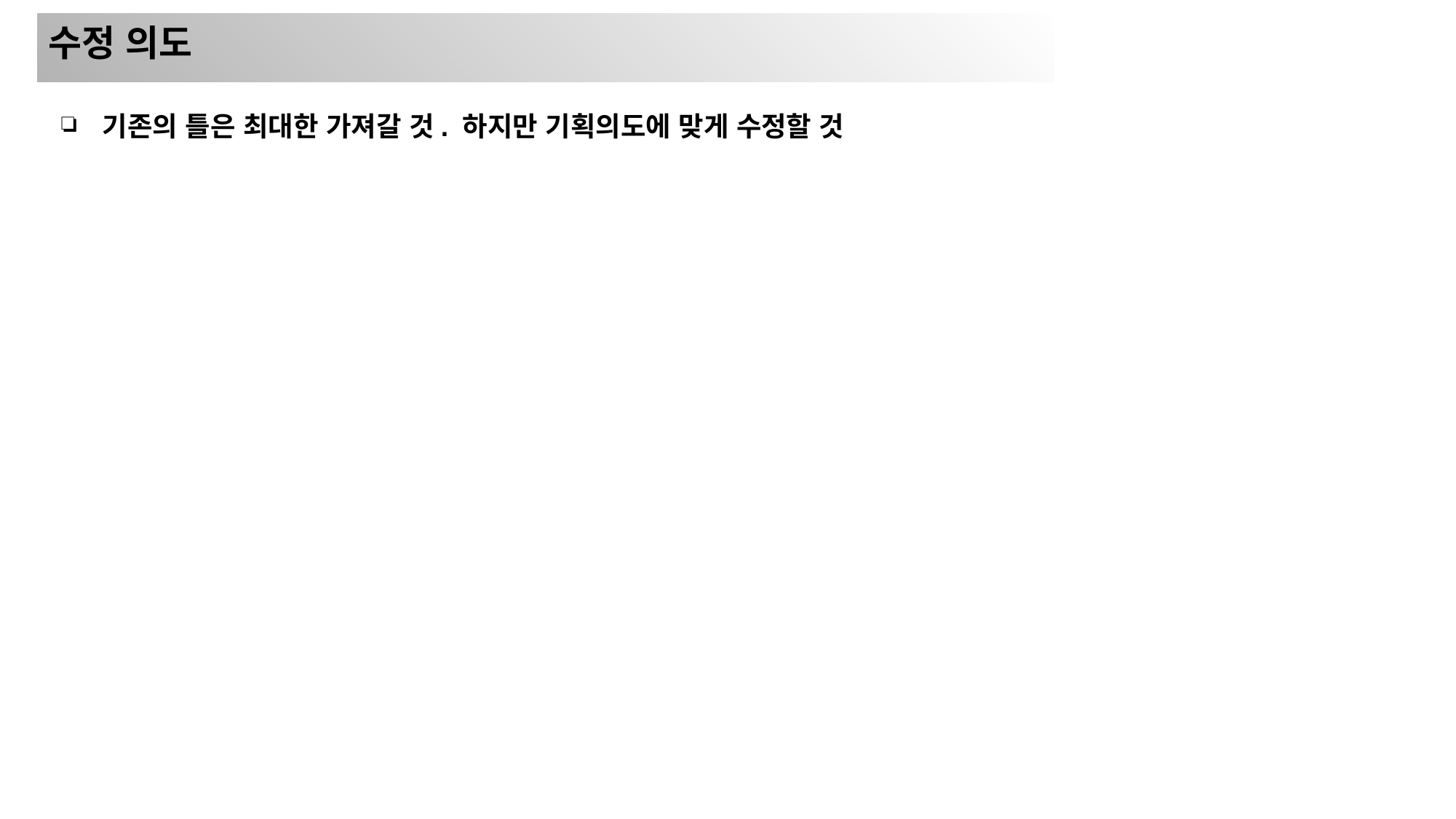

수정 의도
기존의 틀은 최대한 가져갈 것. 하지만 기획의도에 맞게 수정할 것